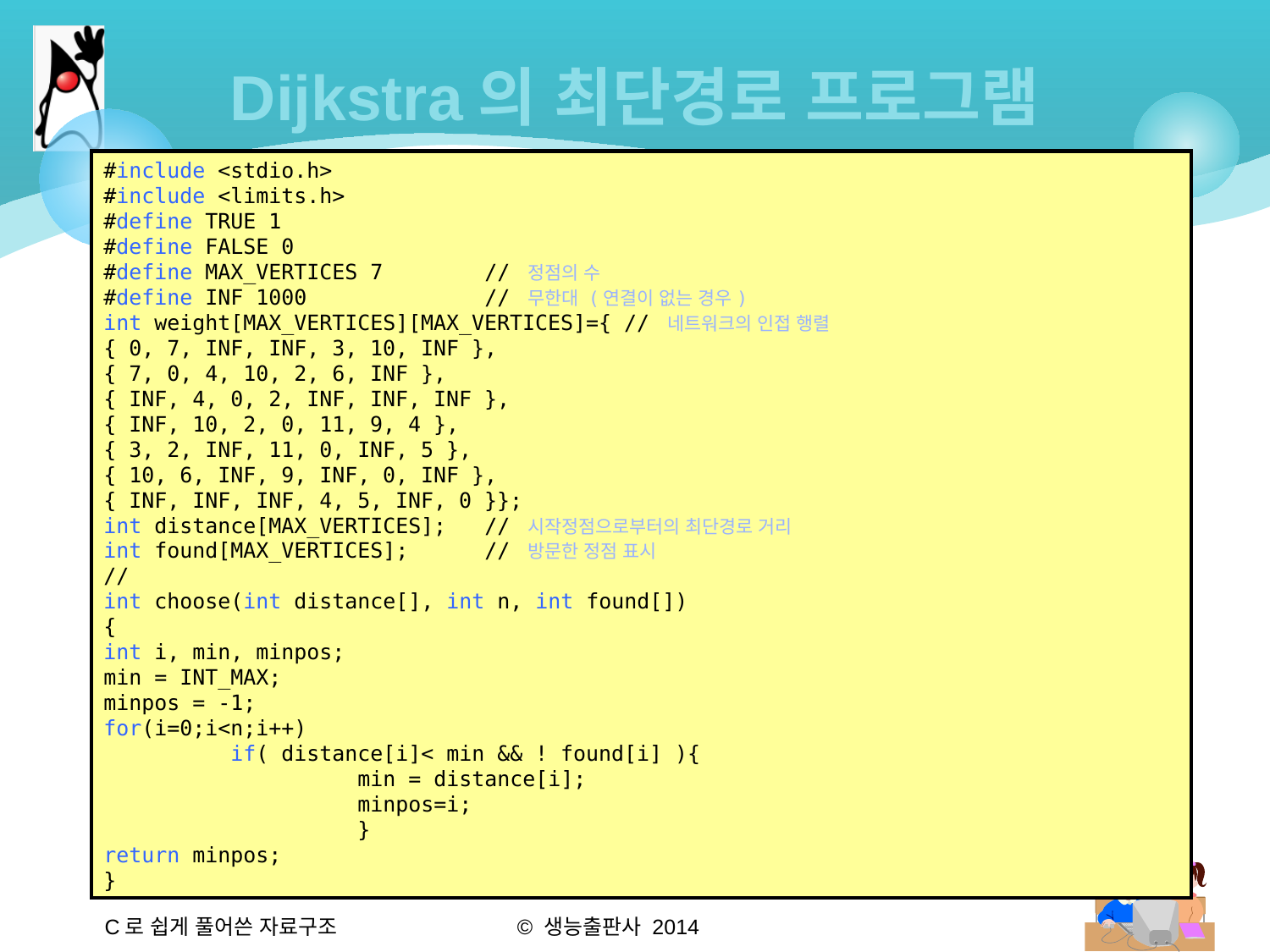

# Dijkstra의 최단경로 프로그램
#include <stdio.h>
#include <limits.h>
#define TRUE 1
#define FALSE 0
#define MAX_VERTICES 7 	// 정점의 수
#define INF 1000 		// 무한대 (연결이 없는 경우)
int weight[MAX_VERTICES][MAX_VERTICES]={ // 네트워크의 인접 행렬
{ 0, 7, INF, INF, 3, 10, INF },
{ 7, 0, 4, 10, 2, 6, INF },
{ INF, 4, 0, 2, INF, INF, INF },
{ INF, 10, 2, 0, 11, 9, 4 },
{ 3, 2, INF, 11, 0, INF, 5 },
{ 10, 6, INF, 9, INF, 0, INF },
{ INF, INF, INF, 4, 5, INF, 0 }};
int distance[MAX_VERTICES]; 	// 시작정점으로부터의 최단경로 거리
int found[MAX_VERTICES]; 	// 방문한 정점 표시
//
int choose(int distance[], int n, int found[])
{
int i, min, minpos;
min = INT_MAX;
minpos = -1;
for(i=0;i<n;i++)
	if( distance[i]< min && ! found[i] ){
		min = distance[i];
		minpos=i;
		}
return minpos;
}